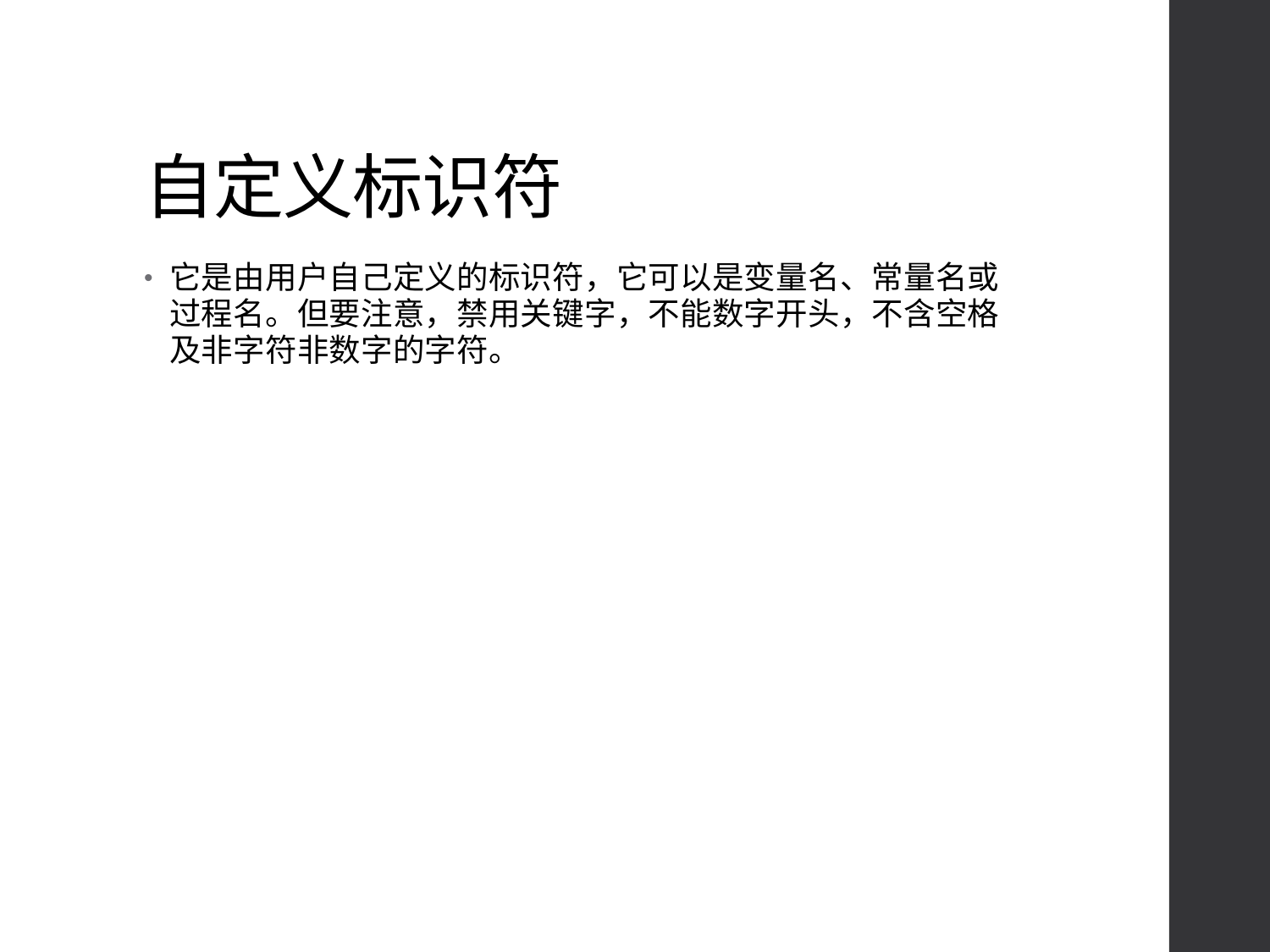

# 自定义标识符
它是由用户自己定义的标识符，它可以是变量名、常量名或过程名。但要注意，禁用关键字，不能数字开头，不含空格及非字符非数字的字符。